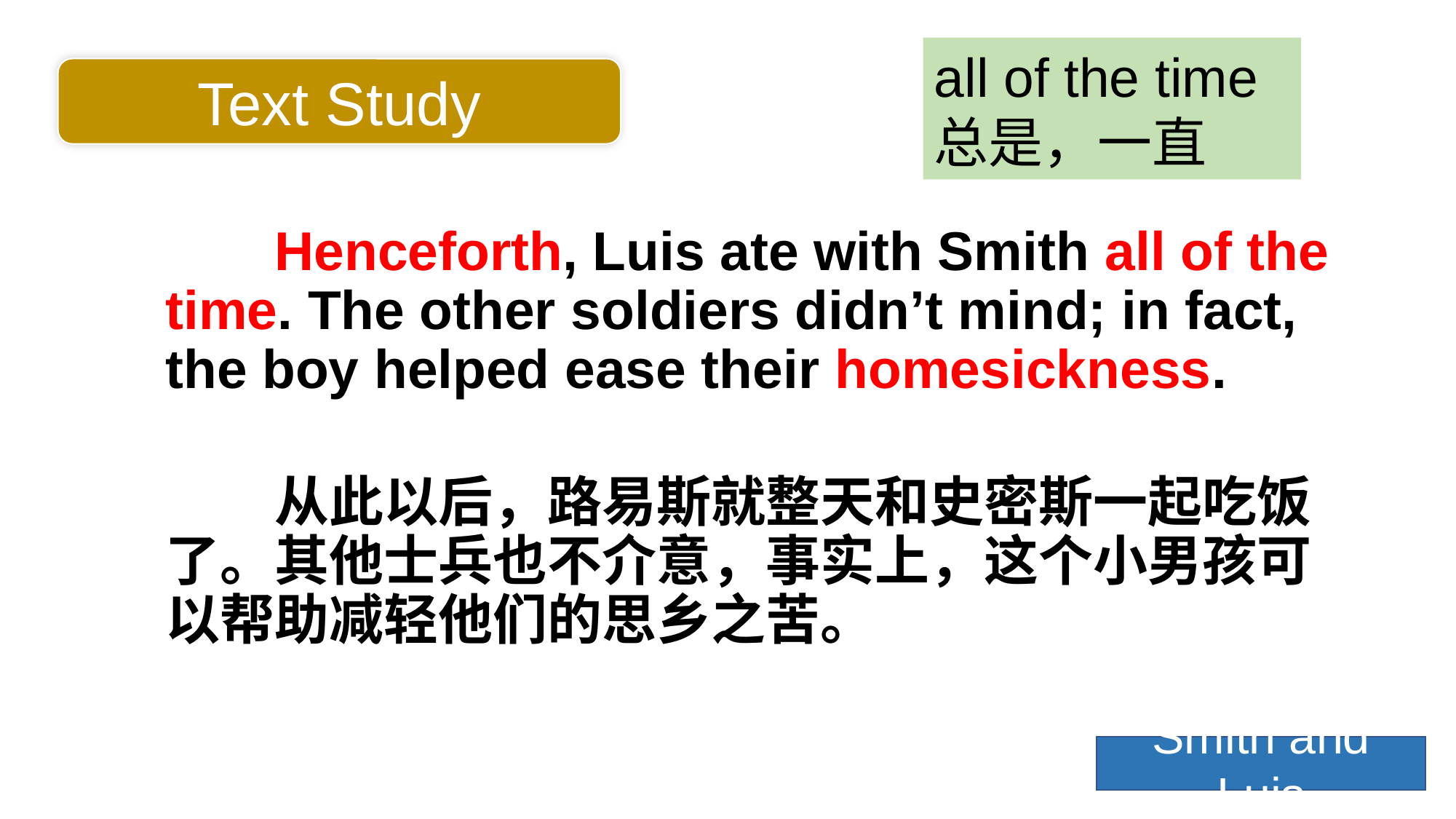

all of the time   总是，一直
Text Study
	Henceforth, Luis ate with Smith all of the time. The other soldiers didn’t mind; in fact, the boy helped ease their homesickness.

	从此以后，路易斯就整天和史密斯一起吃饭了。其他士兵也不介意，事实上，这个小男孩可以帮助减轻他们的思乡之苦。
Smith and Luis